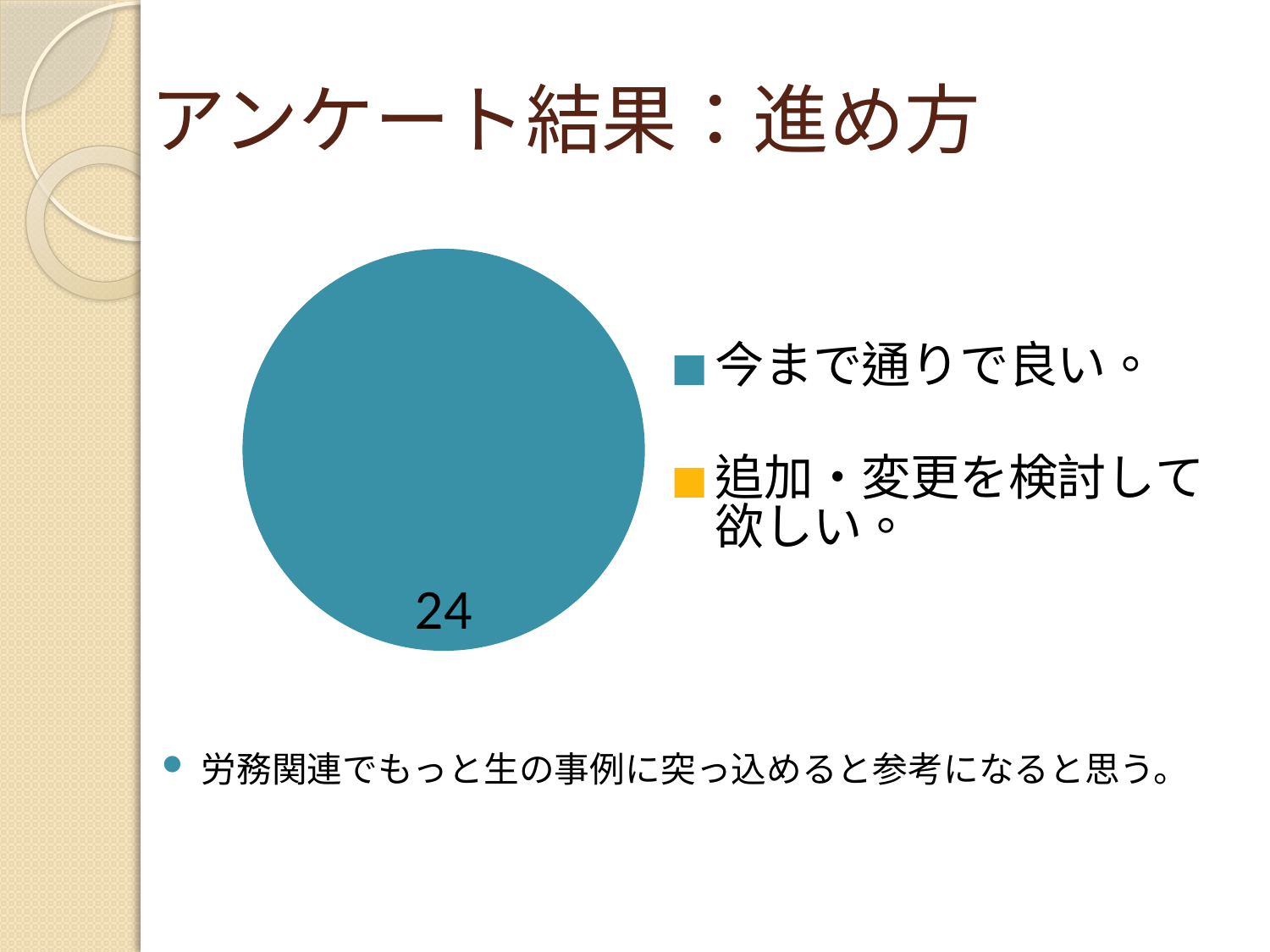

# アンケート結果：進め方

### Chart

| Category |  |
|---|---|
| 今まで通りで良い。 | 19.0 |
| 追加・変更を検討して欲しい。 | 0.0 |
労務関連でもっと生の事例に突っ込めると参考になると思う。